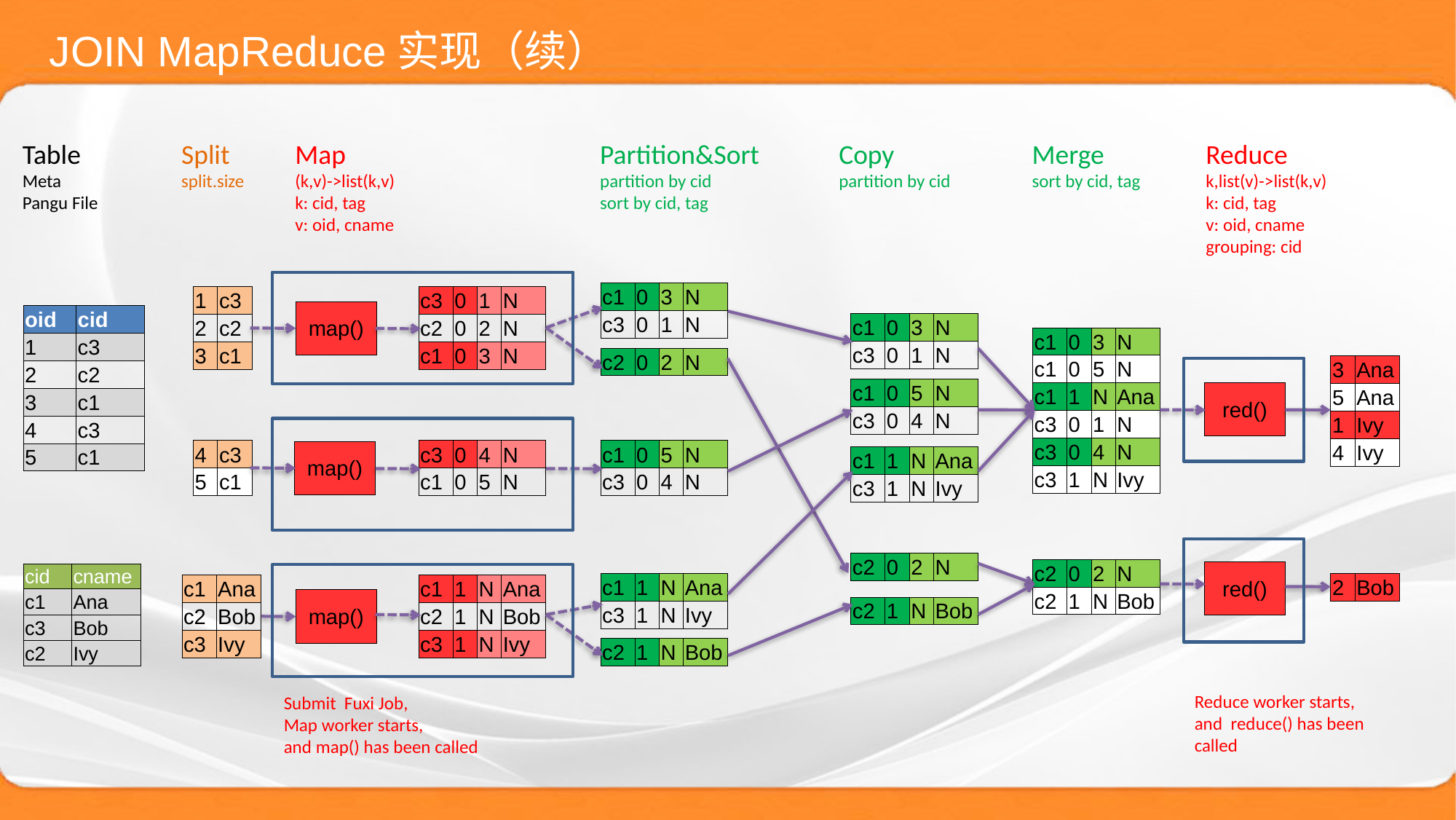

JOIN MapReduce实现（续）
Table
Meta
Pangu File
Split
split.size
Map
(k,v)->list(k,v)
k: cid, tag
v: oid, cname
Partition&Sort
partition by cid
sort by cid, tag
Copy
partition by cid
Merge
sort by cid, tag
Reduce
k,list(v)->list(k,v)
k: cid, tag
v: oid, cname
grouping: cid

| c1 | 0 | 3 | N |
| --- | --- | --- | --- |
| c3 | 0 | 1 | N |
| 1 | c3 |
| --- | --- |
| 2 | c2 |
| 3 | c1 |
| c3 | 0 | 1 | N |
| --- | --- | --- | --- |
| c2 | 0 | 2 | N |
| c1 | 0 | 3 | N |
| map() |
| --- |
| oid | cid |
| --- | --- |
| 1 | c3 |
| 2 | c2 |
| 3 | c1 |
| 4 | c3 |
| 5 | c1 |
| c1 | 0 | 3 | N |
| --- | --- | --- | --- |
| c3 | 0 | 1 | N |
| c1 | 0 | 3 | N |
| --- | --- | --- | --- |
| c1 | 0 | 5 | N |
| c1 | 1 | N | Ana |
| c3 | 0 | 1 | N |
| c3 | 0 | 4 | N |
| c3 | 1 | N | Ivy |
| c2 | 0 | 2 | N |
| --- | --- | --- | --- |
| 3 | Ana |
| --- | --- |
| 5 | Ana |
| 1 | Ivy |
| 4 | Ivy |

| c1 | 0 | 5 | N |
| --- | --- | --- | --- |
| c3 | 0 | 4 | N |
| red() |
| --- |

| 4 | c3 |
| --- | --- |
| 5 | c1 |
| c3 | 0 | 4 | N |
| --- | --- | --- | --- |
| c1 | 0 | 5 | N |
| c1 | 0 | 5 | N |
| --- | --- | --- | --- |
| c3 | 0 | 4 | N |
| map() |
| --- |
| c1 | 1 | N | Ana |
| --- | --- | --- | --- |
| c3 | 1 | N | Ivy |

| c2 | 0 | 2 | N |
| --- | --- | --- | --- |
| c2 | 0 | 2 | N |
| --- | --- | --- | --- |
| c2 | 1 | N | Bob |
| red() |
| --- |
| cid | cname |
| --- | --- |
| c1 | Ana |
| c3 | Bob |
| c2 | Ivy |

| c1 | 1 | N | Ana |
| --- | --- | --- | --- |
| c3 | 1 | N | Ivy |
| 2 | Bob |
| --- | --- |
| c1 | Ana |
| --- | --- |
| c2 | Bob |
| c3 | Ivy |
| c1 | 1 | N | Ana |
| --- | --- | --- | --- |
| c2 | 1 | N | Bob |
| c3 | 1 | N | Ivy |
| map() |
| --- |
| c2 | 1 | N | Bob |
| --- | --- | --- | --- |
| c2 | 1 | N | Bob |
| --- | --- | --- | --- |
Reduce worker starts,
and  reduce() has been called
Submit  Fuxi Job,
Map worker starts,
and map() has been called